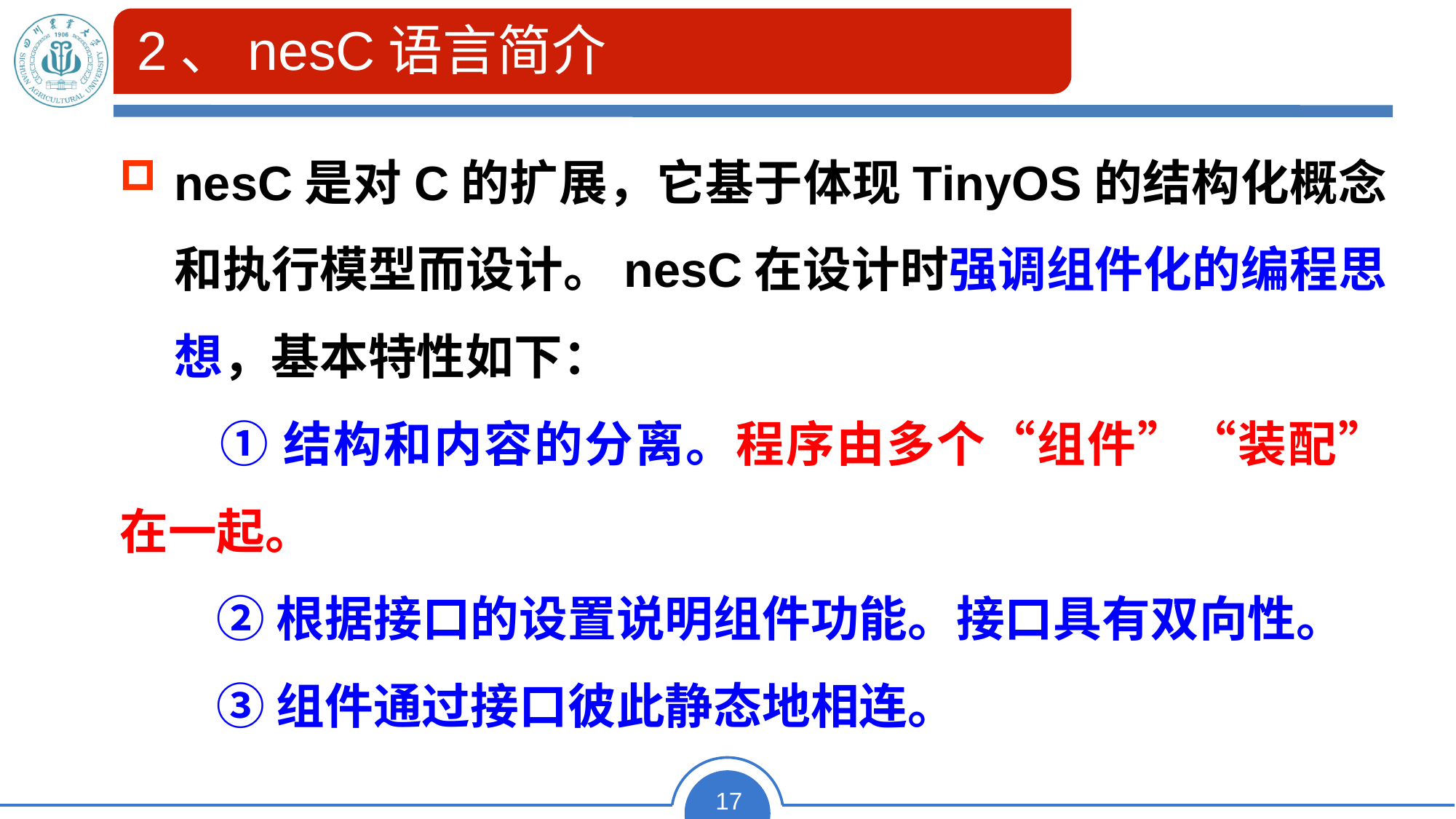

# 2、nesC语言简介
nesC是对C的扩展，它基于体现TinyOS的结构化概念和执行模型而设计。nesC在设计时强调组件化的编程思想，基本特性如下：
　　① 结构和内容的分离。程序由多个“组件”“装配”在一起。
　　② 根据接口的设置说明组件功能。接口具有双向性。
　　③ 组件通过接口彼此静态地相连。